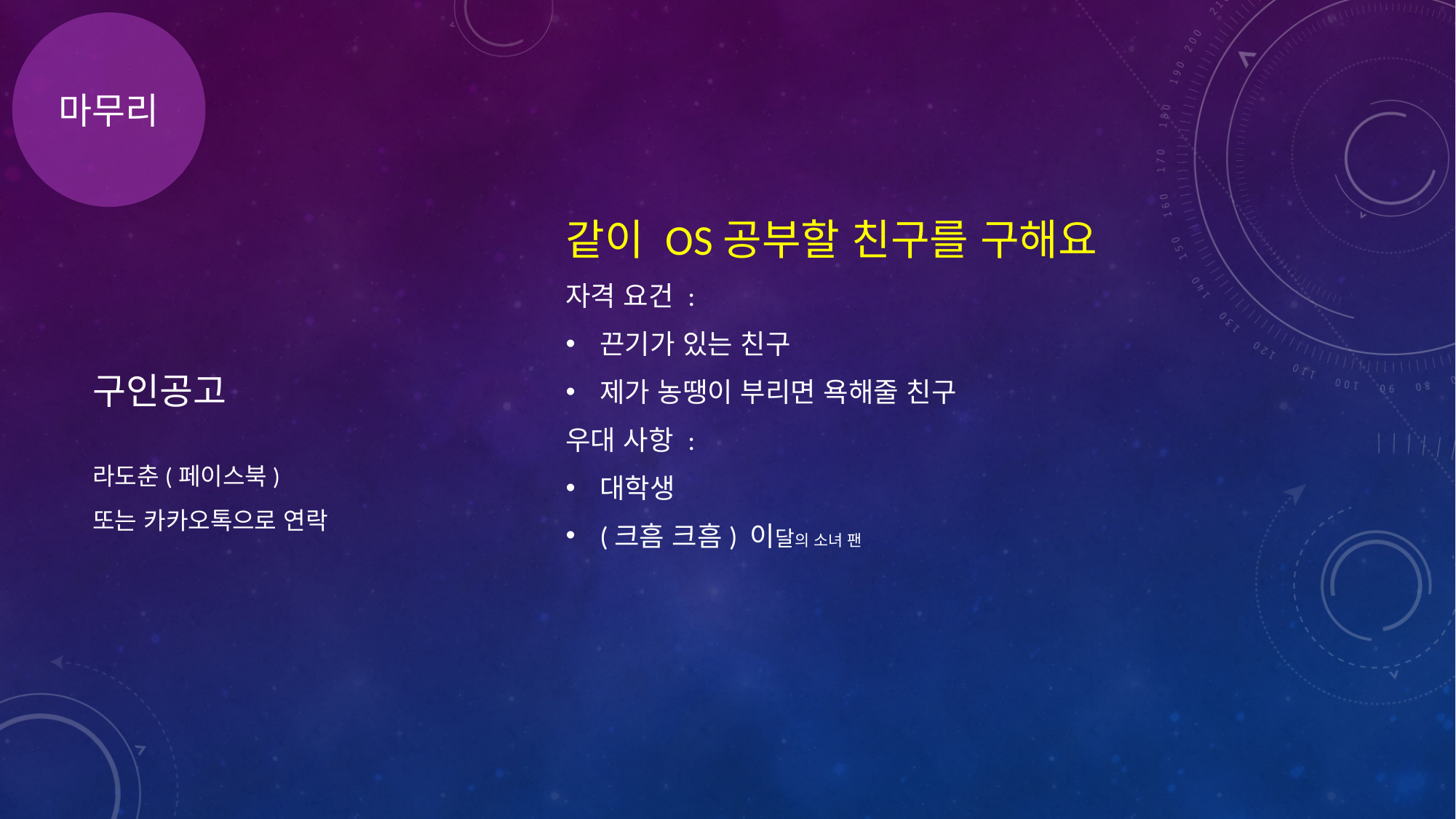

마무리
같이 OS공부할 친구를 구해요
자격 요건 :
끈기가 있는 친구
제가 농땡이 부리면 욕해줄 친구
우대 사항 :
대학생
(크흠 크흠) 이달의 소녀 팬
# 구인공고

라도춘(페이스북)
또는 카카오톡으로 연락